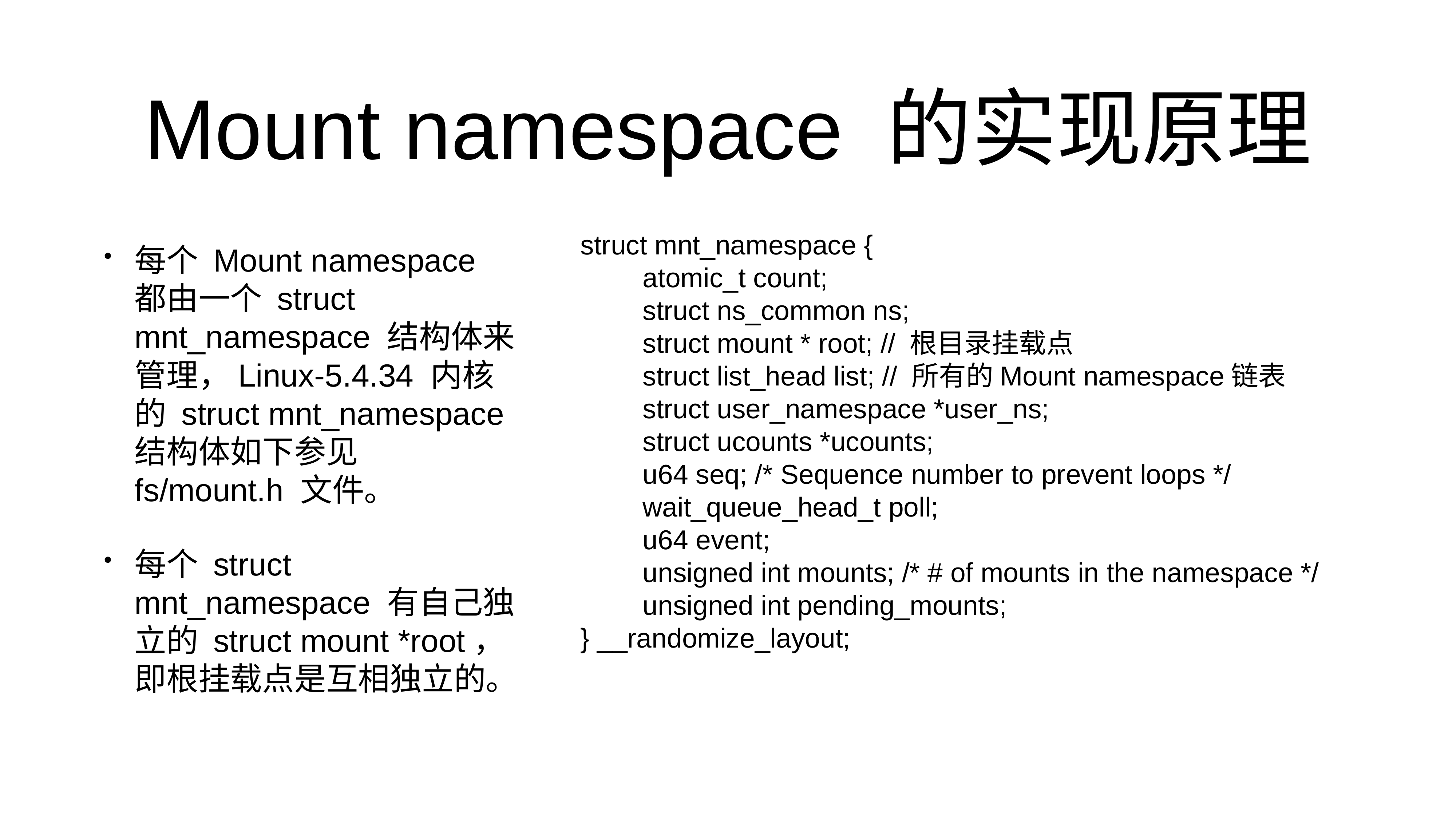

# Mount namespace 的实现原理
每个 Mount namespace 都由一个 struct mnt_namespace 结构体来管理，Linux-5.4.34 内核的 struct mnt_namespace 结构体如下参见 fs/mount.h 文件。
每个 struct mnt_namespace 有自己独立的 struct mount *root，即根挂载点是互相独立的。
struct mnt_namespace {
 atomic_t count;
 struct ns_common ns;
 struct mount * root; // 根目录挂载点
 struct list_head list; // 所有的Mount namespace链表
 struct user_namespace *user_ns;
 struct ucounts *ucounts;
 u64 seq; /* Sequence number to prevent loops */
 wait_queue_head_t poll;
 u64 event;
 unsigned int mounts; /* # of mounts in the namespace */
 unsigned int pending_mounts;
} __randomize_layout;